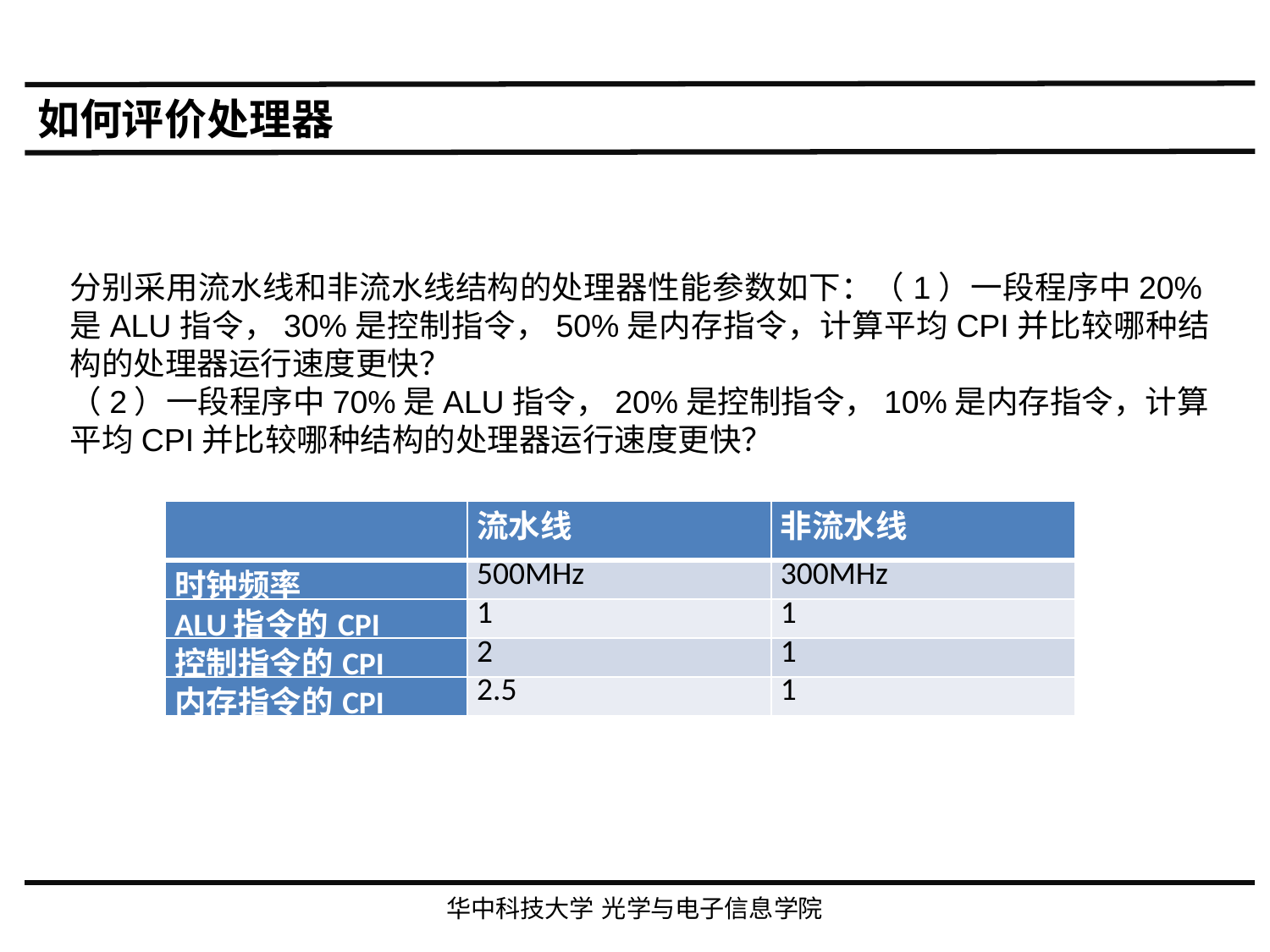

如何评价处理器
分别采用流水线和非流水线结构的处理器性能参数如下：（1）一段程序中20%是ALU指令，30%是控制指令，50%是内存指令，计算平均CPI并比较哪种结构的处理器运行速度更快？
（2）一段程序中70%是ALU指令，20%是控制指令，10%是内存指令，计算平均CPI并比较哪种结构的处理器运行速度更快？
|  | 流水线 | 非流水线 |
| --- | --- | --- |
| 时钟频率 | 500MHz | 300MHz |
| ALU指令的CPI | 1 | 1 |
| 控制指令的CPI | 2 | 1 |
| 内存指令的CPI | 2.5 | 1 |
华中科技大学 光学与电子信息学院